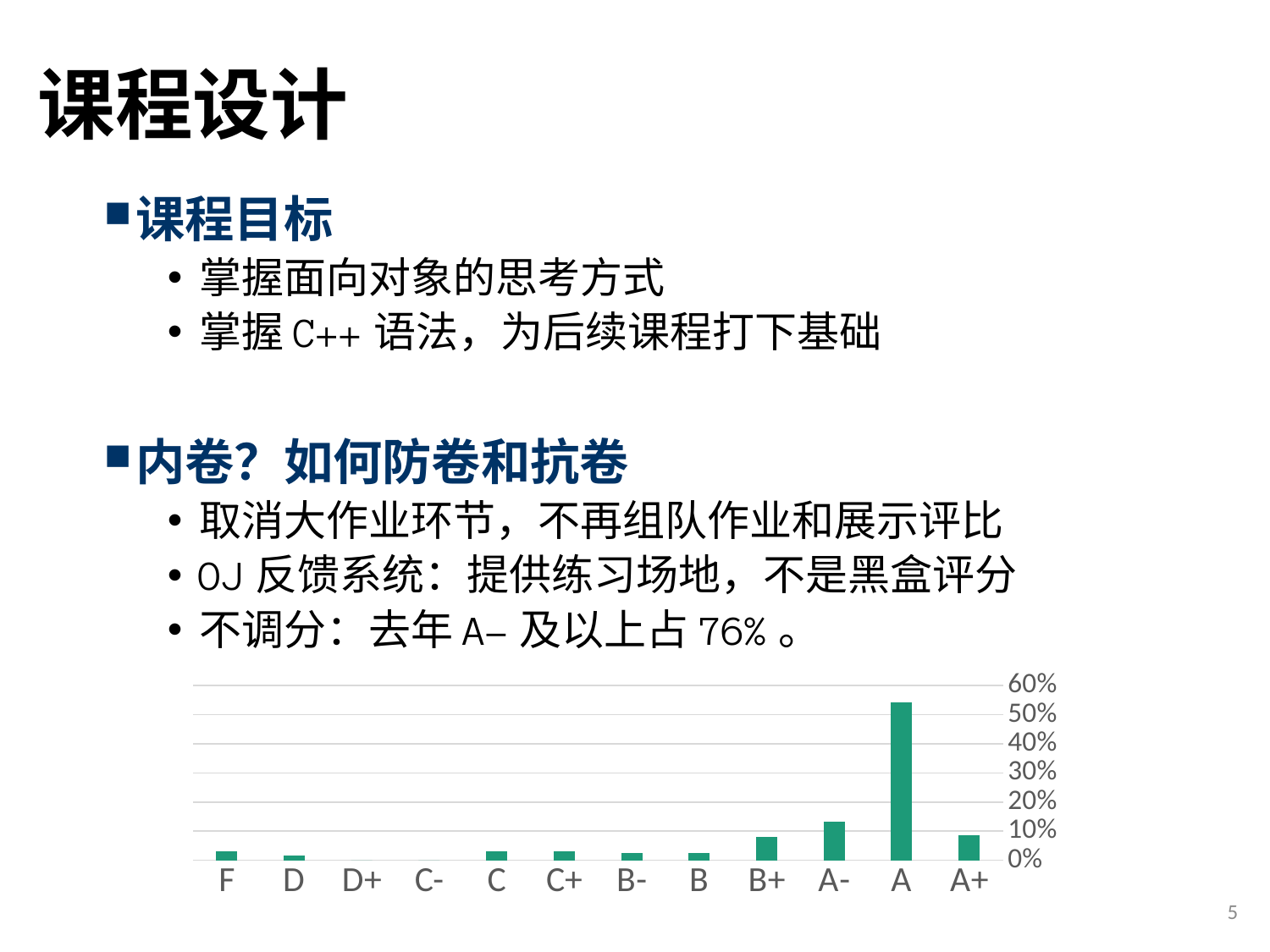

# 课程设计
课程目标
掌握面向对象的思考方式
掌握C++语法，为后续课程打下基础

内卷？如何防卷和抗卷
取消大作业环节，不再组队作业和展示评比
OJ反馈系统：提供练习场地，不是黑盒评分
不调分：去年A-及以上占76%。

### Chart

| Category |  |
|---|---|
| A+ | 0.08661417322834646 |
| A | 0.5433070866141733 |
| A- | 0.13385826771653545 |
| B+ | 0.07874015748031496 |
| B | 0.023622047244094488 |
| B- | 0.023622047244094488 |
| C+ | 0.031496062992125984 |
| C | 0.031496062992125984 |
| C- | 0.0 |
| D+ | 0.0 |
| D | 0.015748031496062992 |
| F | 0.031496062992125984 |
5